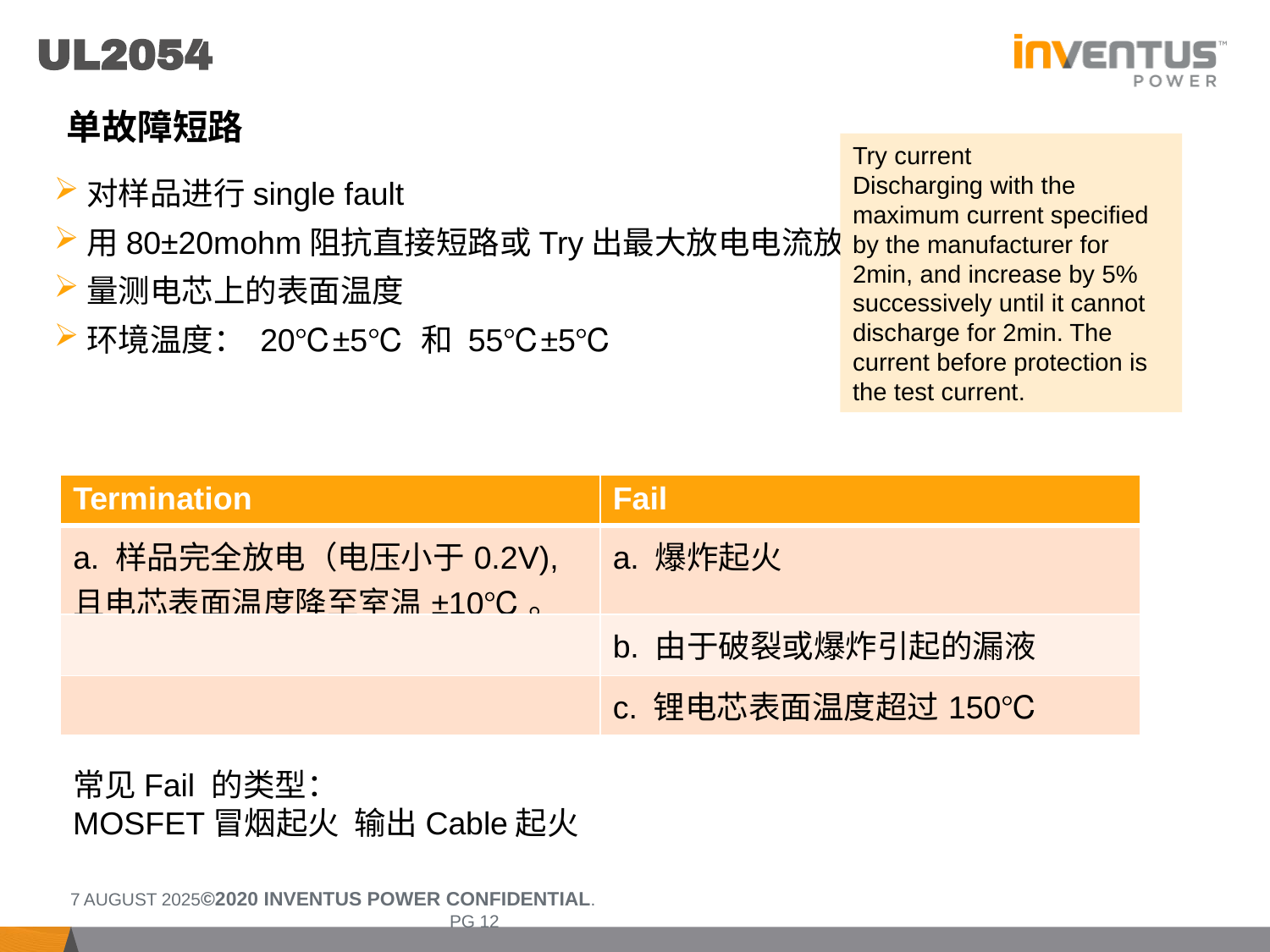

# UL2054
单故障短路
Try current
Discharging with the maximum current specified by the manufacturer for 2min, and increase by 5% successively until it cannot discharge for 2min. The current before protection is the test current.
对样品进行single fault
用80±20mohm阻抗直接短路或Try出最大放电电流放电
量测电芯上的表面温度
环境温度： 20℃±5℃ 和 55℃±5℃

| Termination | Fail |
| --- | --- |
| a. 样品完全放电（电压小于0.2V),且电芯表面温度降至室温±10℃。 | a. 爆炸起火 |
|  | b. 由于破裂或爆炸引起的漏液 |
|  | c. 锂电芯表面温度超过150℃ |
常见Fail 的类型：
MOSFET冒烟起火  输出Cable起火